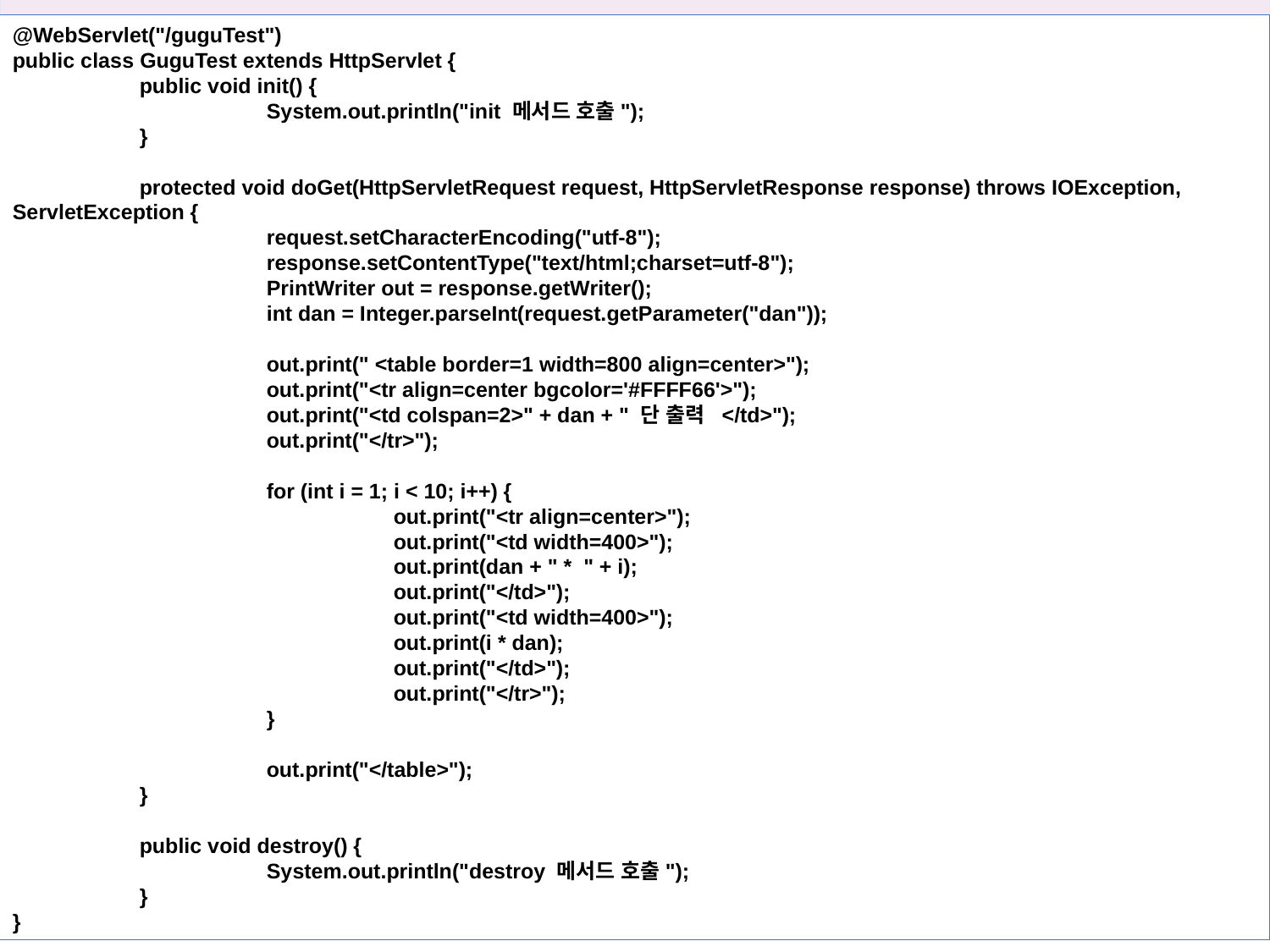

6장 서블릿 기초
@WebServlet("/guguTest")
public class GuguTest extends HttpServlet {
	public void init() {
		System.out.println("init 메서드 호출");
	}

	protected void doGet(HttpServletRequest request, HttpServletResponse response) throws IOException, ServletException {
		request.setCharacterEncoding("utf-8");
		response.setContentType("text/html;charset=utf-8");
		PrintWriter out = response.getWriter();
		int dan = Integer.parseInt(request.getParameter("dan"));

		out.print(" <table border=1 width=800 align=center>");
		out.print("<tr align=center bgcolor='#FFFF66'>");
		out.print("<td colspan=2>" + dan + " 단 출력  </td>");
		out.print("</tr>");

		for (int i = 1; i < 10; i++) {
			out.print("<tr align=center>");
			out.print("<td width=400>");
			out.print(dan + " *  " + i);
			out.print("</td>");
			out.print("<td width=400>");
			out.print(i * dan);
			out.print("</td>");
			out.print("</tr>");
		}

		out.print("</table>");
	}

	public void destroy() {
		System.out.println("destroy 메서드 호출");
	}
}